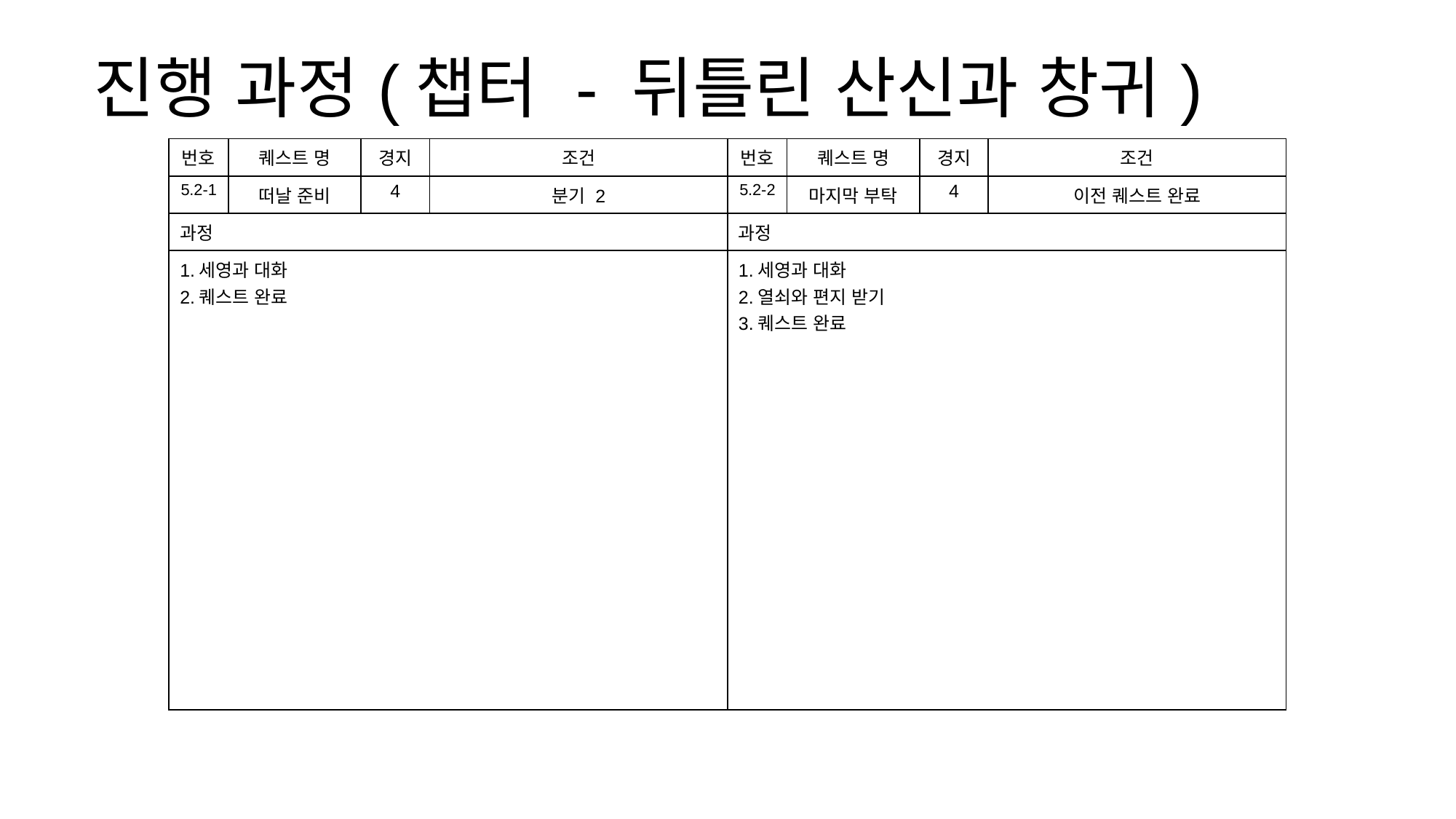

진행 과정(챕터 - 뒤틀린 산신과 창귀)
| 번호 | 퀘스트 명 | 경지 | 조건 |
| --- | --- | --- | --- |
| 5.2-1 | 떠날 준비 | 4 | 분기 2 |
| 과정 |  |  |  |
| 1.세영과 대화 2.퀘스트 완료 |  |  |  |
| 번호 | 퀘스트 명 | 경지 | 조건 |
| --- | --- | --- | --- |
| 5.2-2 | 마지막 부탁 | 4 | 이전 퀘스트 완료 |
| 과정 |  |  |  |
| 1.세영과 대화 2.열쇠와 편지 받기 3.퀘스트 완료 |  |  |  |